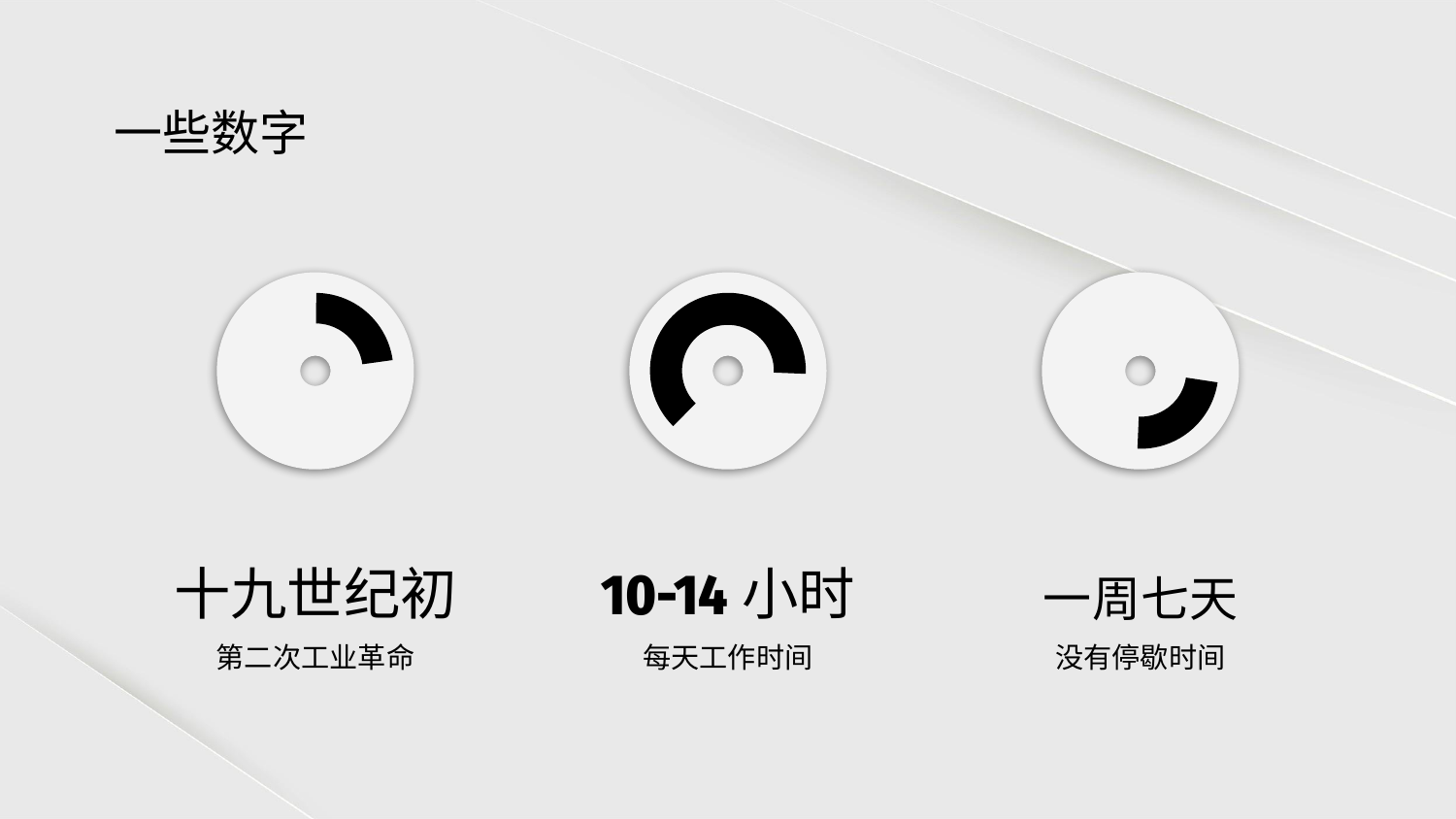

一些数字

# 十九世纪初
10-14小时
一周七天
第二次工业革命
每天工作时间
没有停歇时间